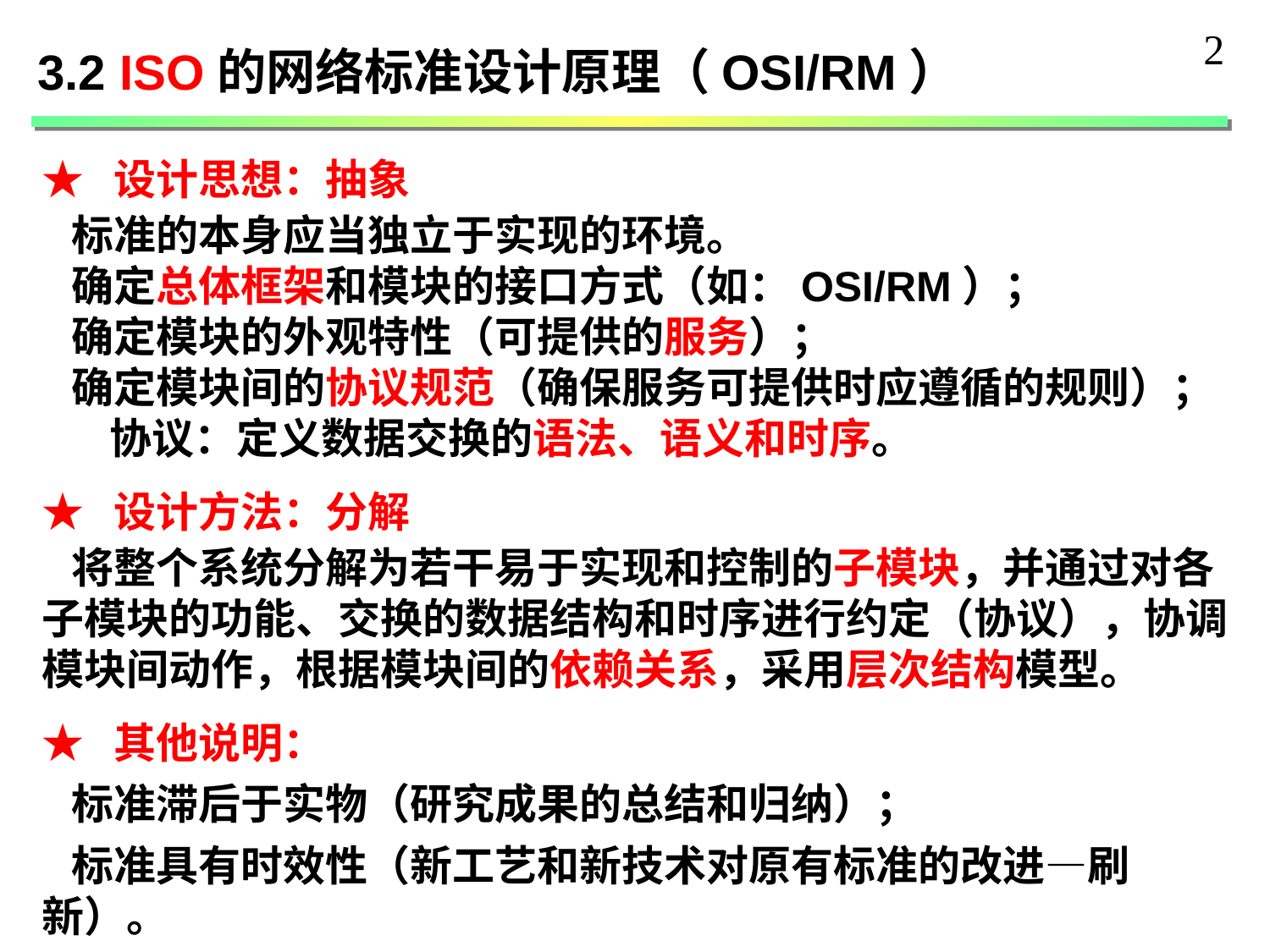

2
3.2 ISO的网络标准设计原理（OSI/RM）

★  设计思想：抽象
  标准的本身应当独立于实现的环境。
  确定总体框架和模块的接口方式（如：OSI/RM）；
  确定模块的外观特性（可提供的服务）；
  确定模块间的协议规范（确保服务可提供时应遵循的规则）；
      协议：定义数据交换的语法、语义和时序。
★  设计方法：分解
  将整个系统分解为若干易于实现和控制的子模块，并通过对各子模块的功能、交换的数据结构和时序进行约定（协议），协调模块间动作，根据模块间的依赖关系，采用层次结构模型。
★  其他说明：
  标准滞后于实物（研究成果的总结和归纳）；
  标准具有时效性（新工艺和新技术对原有标准的改进—刷新）。